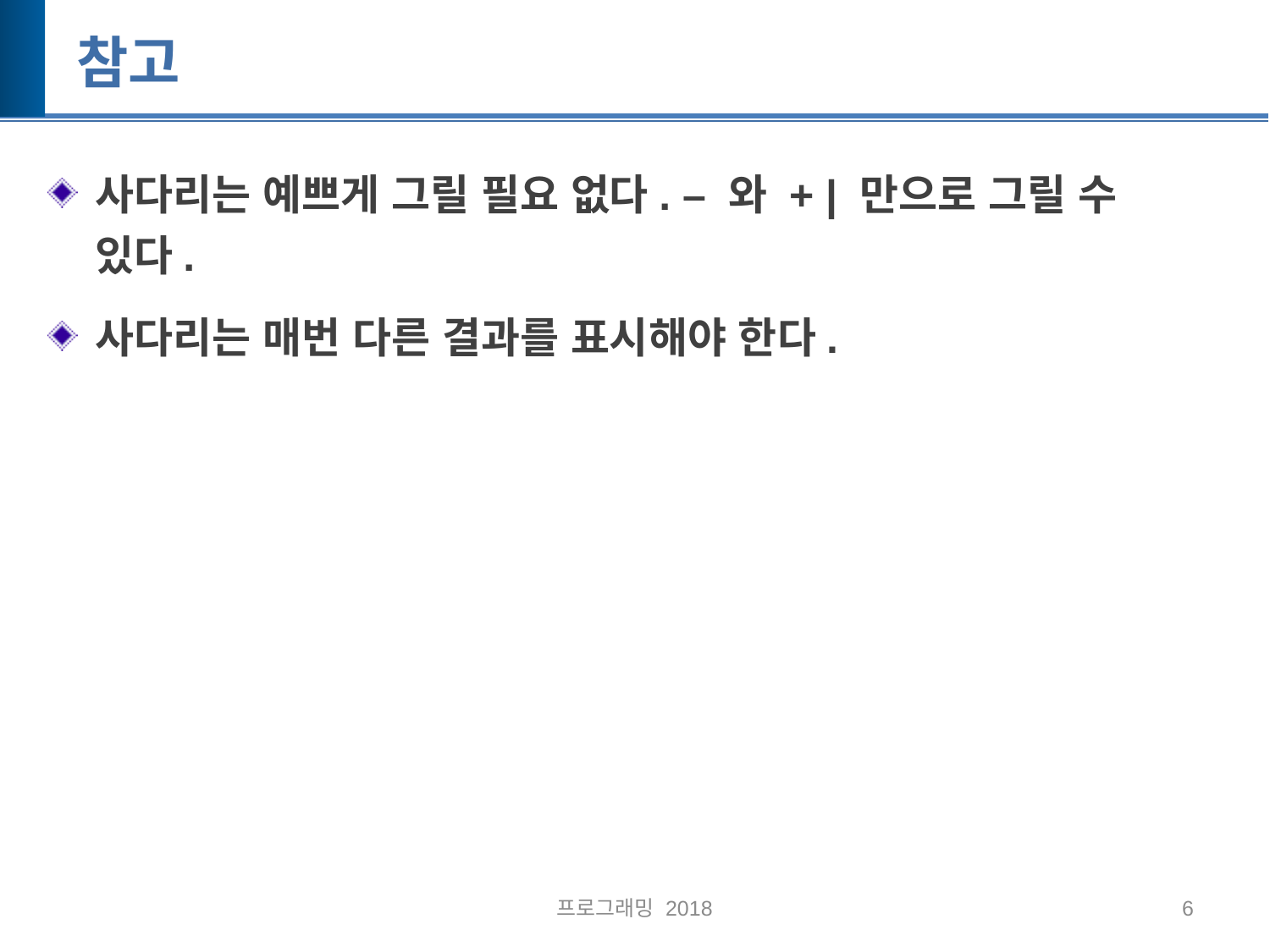

# 참고
사다리는 예쁘게 그릴 필요 없다. – 와 + | 만으로 그릴 수 있다.
사다리는 매번 다른 결과를 표시해야 한다.
프로그래밍 2018
6